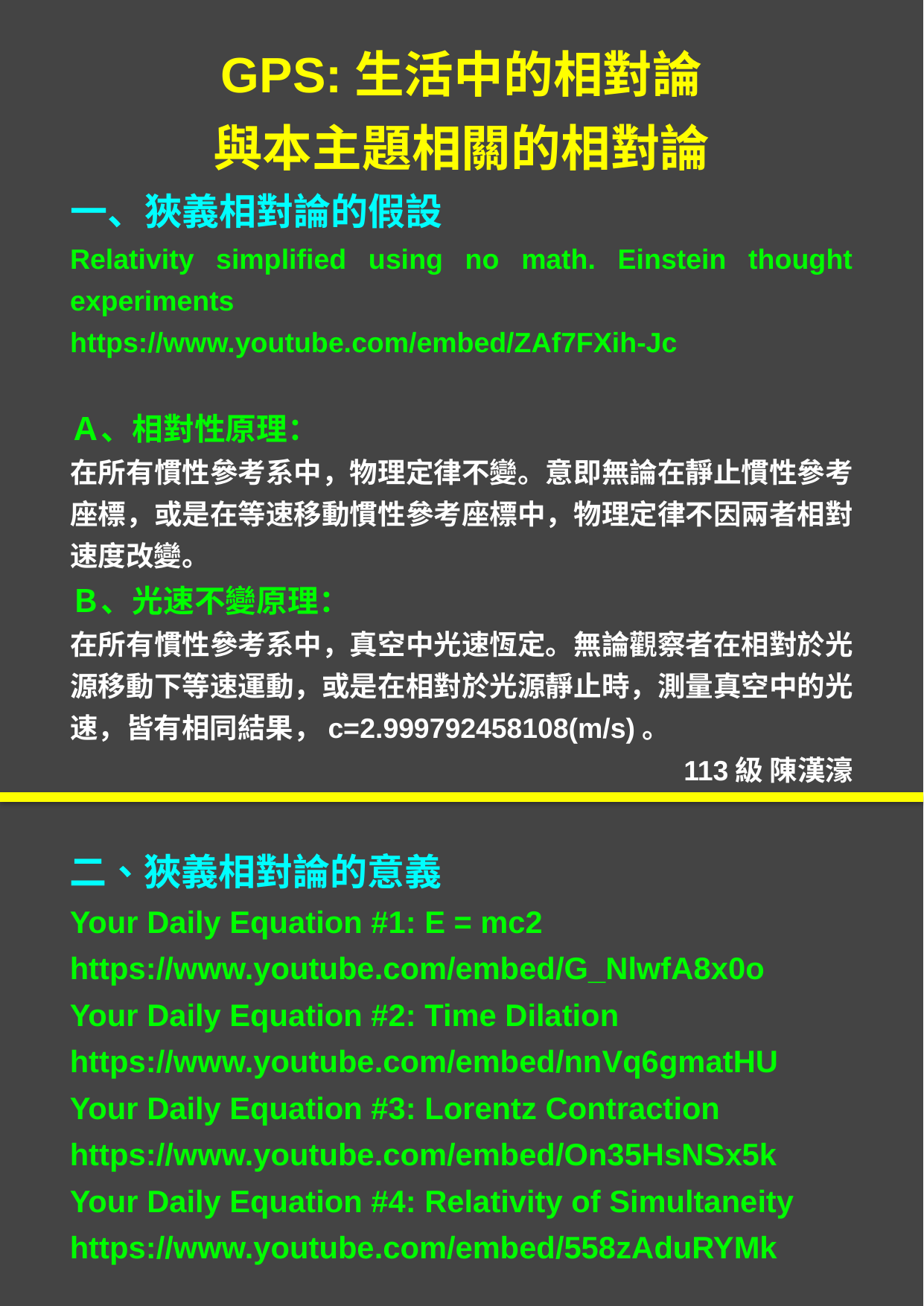

GPS:生活中的相對論
與本主題相關的相對論
一、狹義相對論的假設
Relativity simplified using no math. Einstein thought experiments
https://www.youtube.com/embed/ZAf7FXih-Jc

Ａ、相對性原理：
在所有慣性參考系中，物理定律不變。意即無論在靜止慣性參考座標，或是在等速移動慣性參考座標中，物理定律不因兩者相對速度改變。
Ｂ、光速不變原理：
在所有慣性參考系中，真空中光速恆定。無論觀察者在相對於光源移動下等速運動，或是在相對於光源靜止時，測量真空中的光速，皆有相同結果，c=2.999792458108(m/s)。
113級 陳漢濠
二、狹義相對論的意義
Your Daily Equation #1: E = mc2
https://www.youtube.com/embed/G_NlwfA8x0o
Your Daily Equation #2: Time Dilation
https://www.youtube.com/embed/nnVq6gmatHU
Your Daily Equation #3: Lorentz Contraction
https://www.youtube.com/embed/On35HsNSx5k
Your Daily Equation #4: Relativity of Simultaneity
https://www.youtube.com/embed/558zAduRYMk